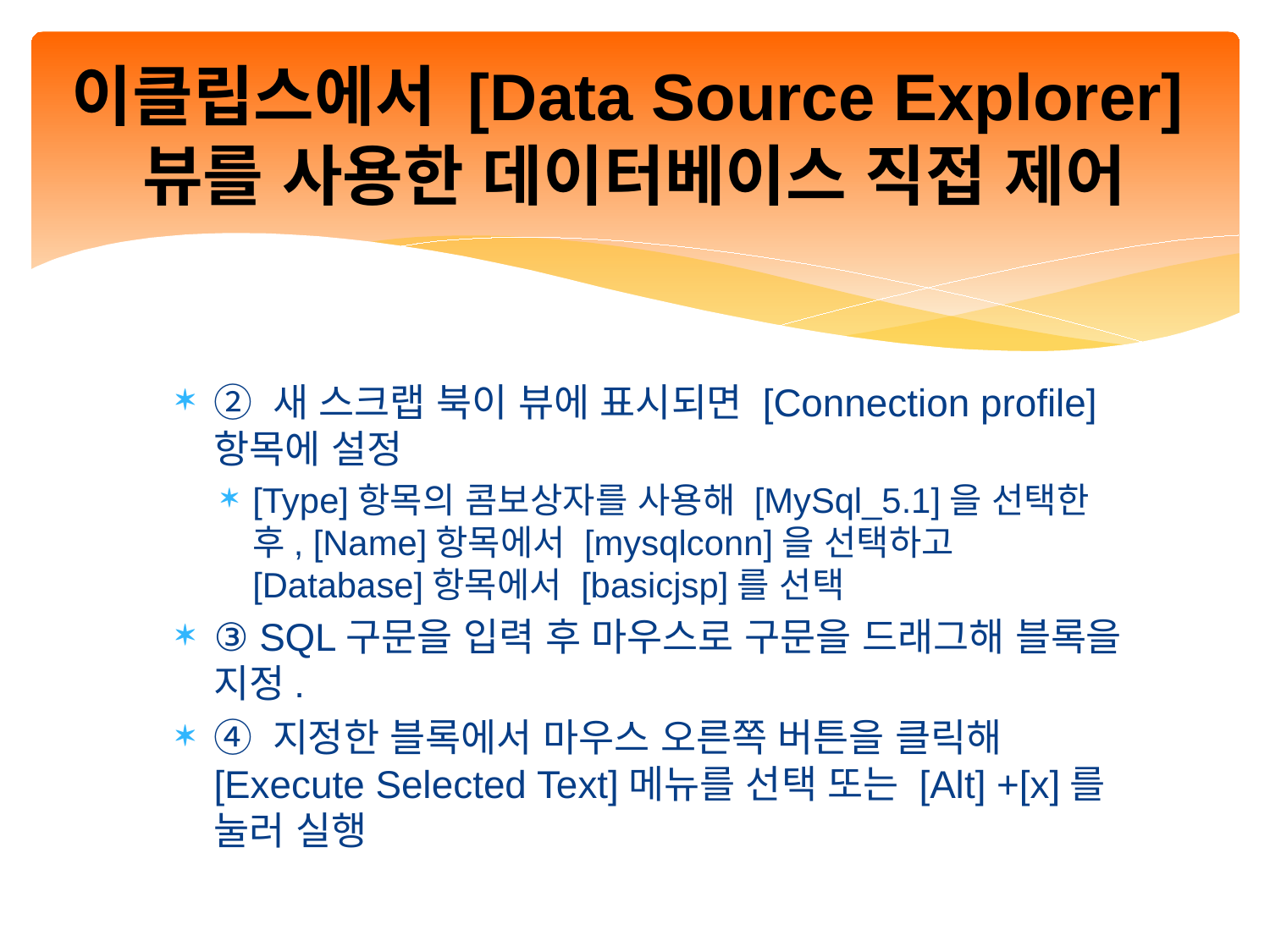

# 이클립스에서 [Data Source Explorer]뷰를 사용한 데이터베이스 직접 제어
② 새 스크랩 북이 뷰에 표시되면 [Connection profile]항목에 설정
[Type]항목의 콤보상자를 사용해 [MySql_5.1]을 선택한 후, [Name]항목에서 [mysqlconn]을 선택하고 [Database]항목에서 [basicjsp]를 선택
③ SQL구문을 입력 후 마우스로 구문을 드래그해 블록을 지정.
④ 지정한 블록에서 마우스 오른쪽 버튼을 클릭해 [Execute Selected Text]메뉴를 선택 또는 [Alt] +[x]를 눌러 실행